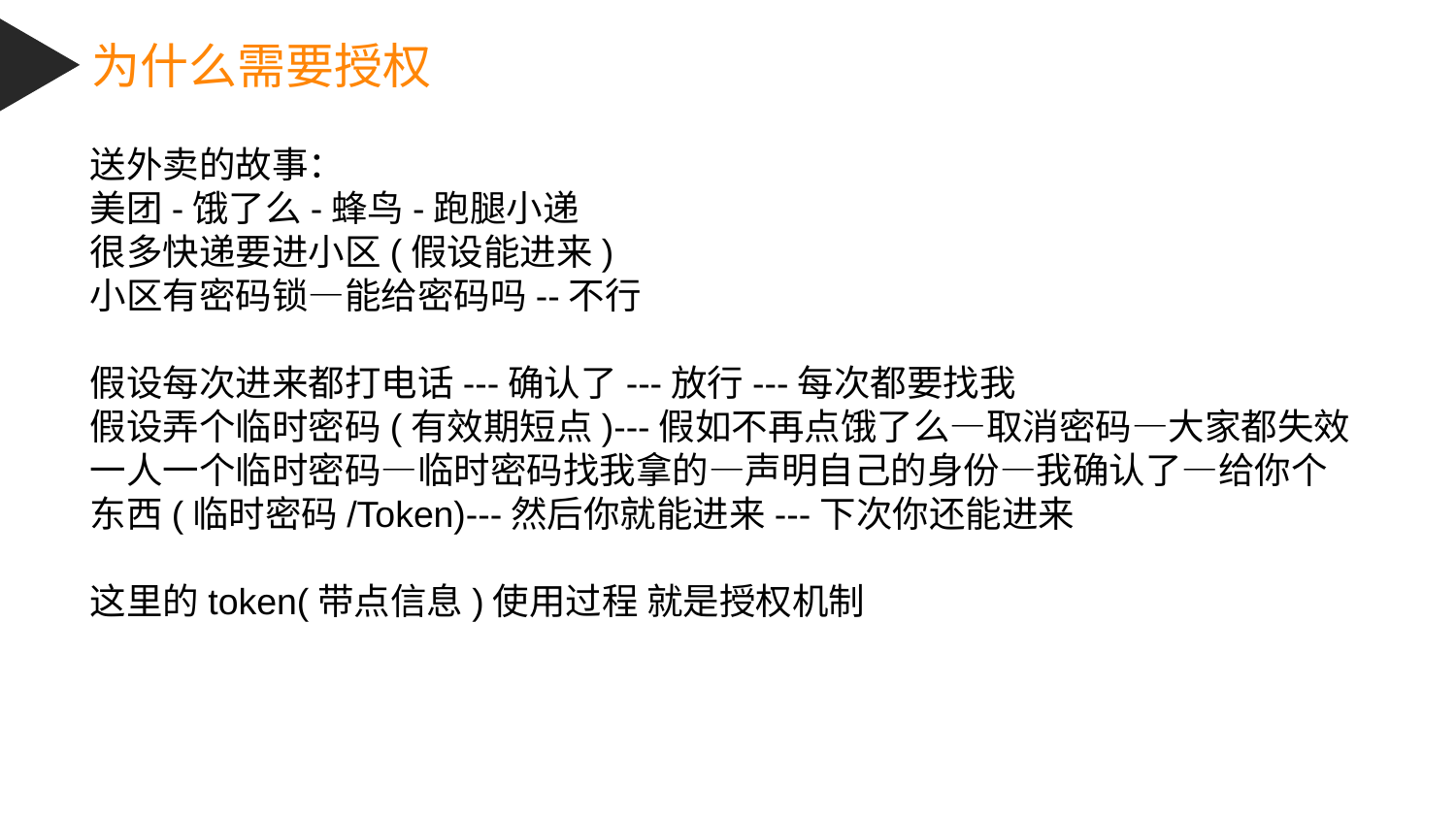

为什么需要授权
送外卖的故事：
美团-饿了么-蜂鸟-跑腿小递
很多快递要进小区(假设能进来)
小区有密码锁—能给密码吗--不行

假设每次进来都打电话---确认了---放行---每次都要找我
假设弄个临时密码(有效期短点)---假如不再点饿了么—取消密码—大家都失效
一人一个临时密码—临时密码找我拿的—声明自己的身份—我确认了—给你个东西(临时密码/Token)---然后你就能进来---下次你还能进来

这里的token(带点信息)使用过程 就是授权机制